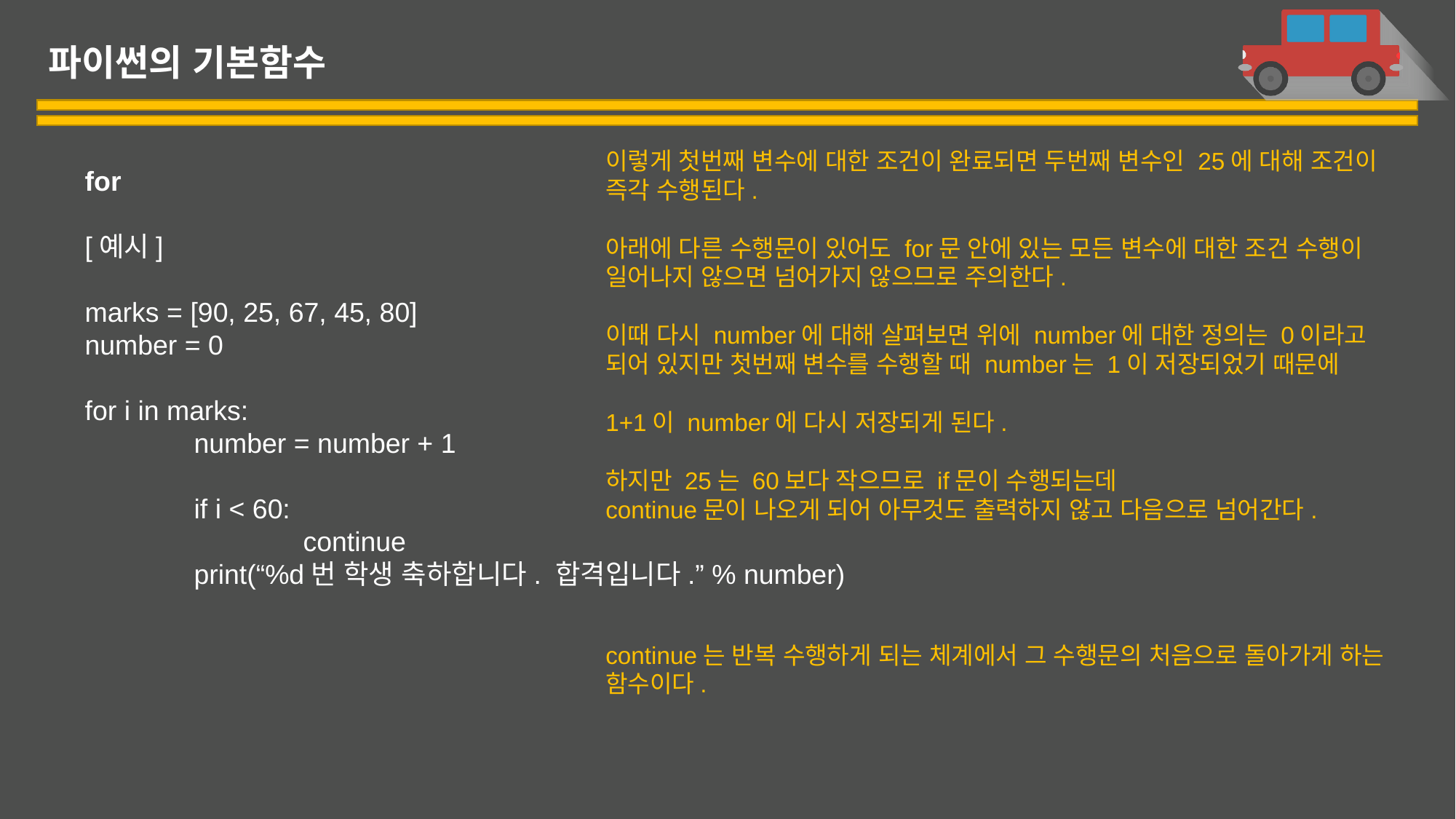

# 파이썬의 기본함수

이렇게 첫번째 변수에 대한 조건이 완료되면 두번째 변수인 25에 대해 조건이 즉각 수행된다.

아래에 다른 수행문이 있어도 for문 안에 있는 모든 변수에 대한 조건 수행이 일어나지 않으면 넘어가지 않으므로 주의한다.

이때 다시 number에 대해 살펴보면 위에 number에 대한 정의는 0이라고 되어 있지만 첫번째 변수를 수행할 때 number는 1이 저장되었기 때문에

1+1이 number에 다시 저장되게 된다.

하지만 25는 60보다 작으므로 if문이 수행되는데
continue문이 나오게 되어 아무것도 출력하지 않고 다음으로 넘어간다.

continue는 반복 수행하게 되는 체계에서 그 수행문의 처음으로 돌아가게 하는 함수이다.
for

[예시]

marks = [90, 25, 67, 45, 80]
number = 0

for i in marks:
	number = number + 1

	if i < 60:
		continue
	print(“%d번 학생 축하합니다. 합격입니다.” % number)